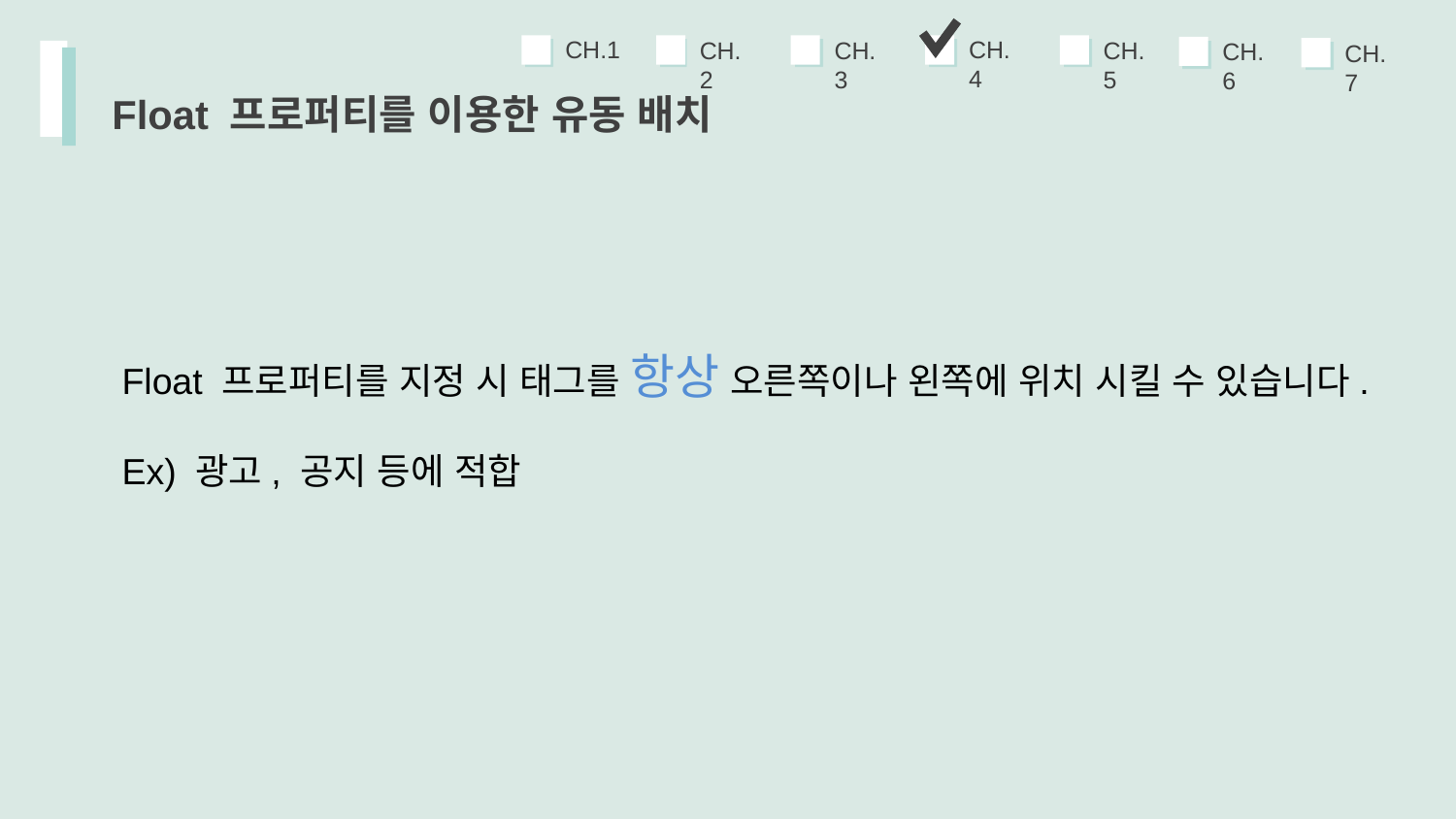

CH.4
CH.1
CH.5
CH.3
CH.2
CH.6
CH.7

Float 프로퍼티를 이용한 유동 배치
Float 프로퍼티를 지정 시 태그를 항상 오른쪽이나 왼쪽에 위치 시킬 수 있습니다.

Ex) 광고, 공지 등에 적합